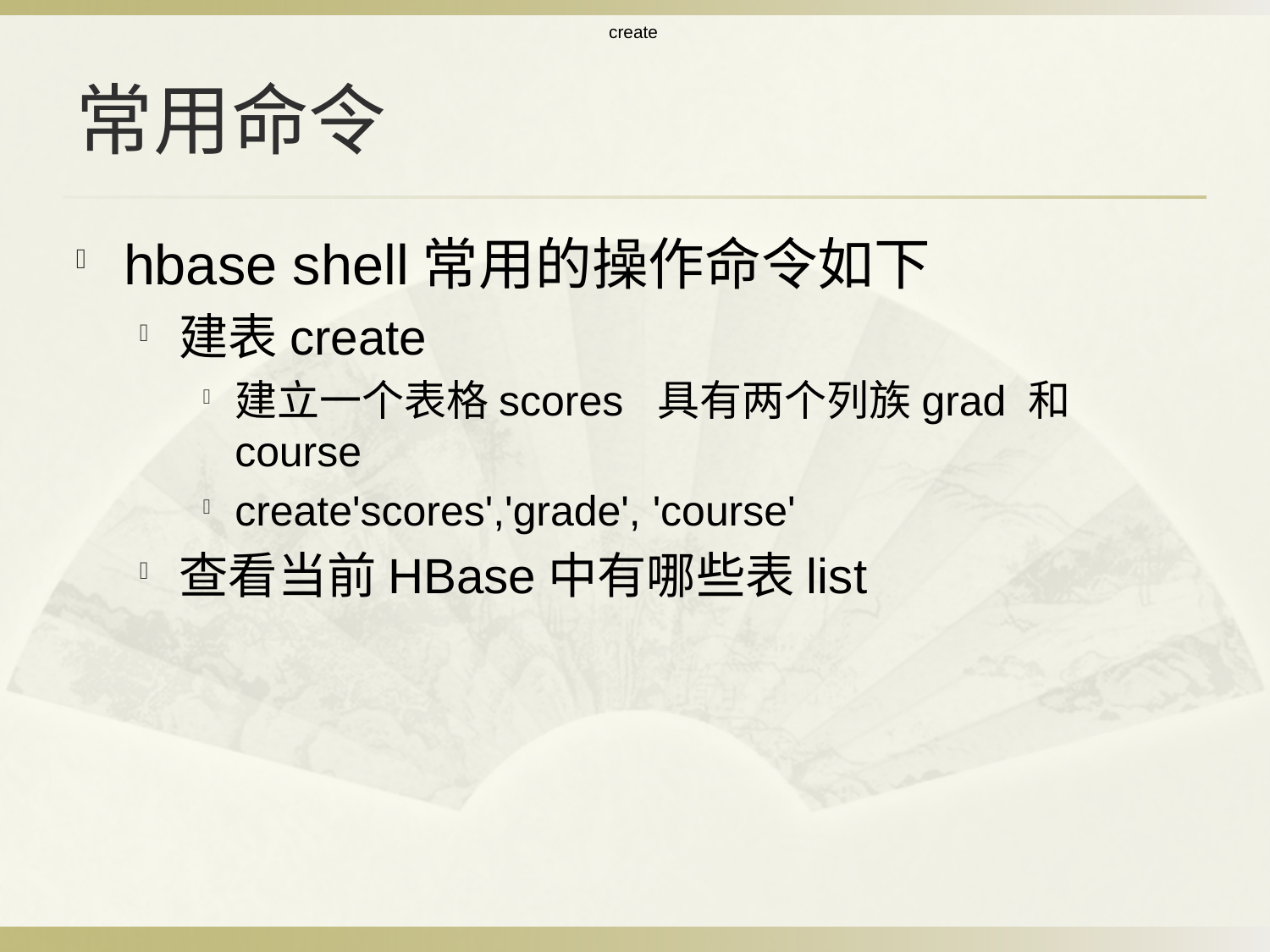

create
# 常用命令
hbase shell常用的操作命令如下
建表create
建立一个表格scores  具有两个列族grad 和course
create'scores','grade', 'course'
查看当前HBase中有哪些表list